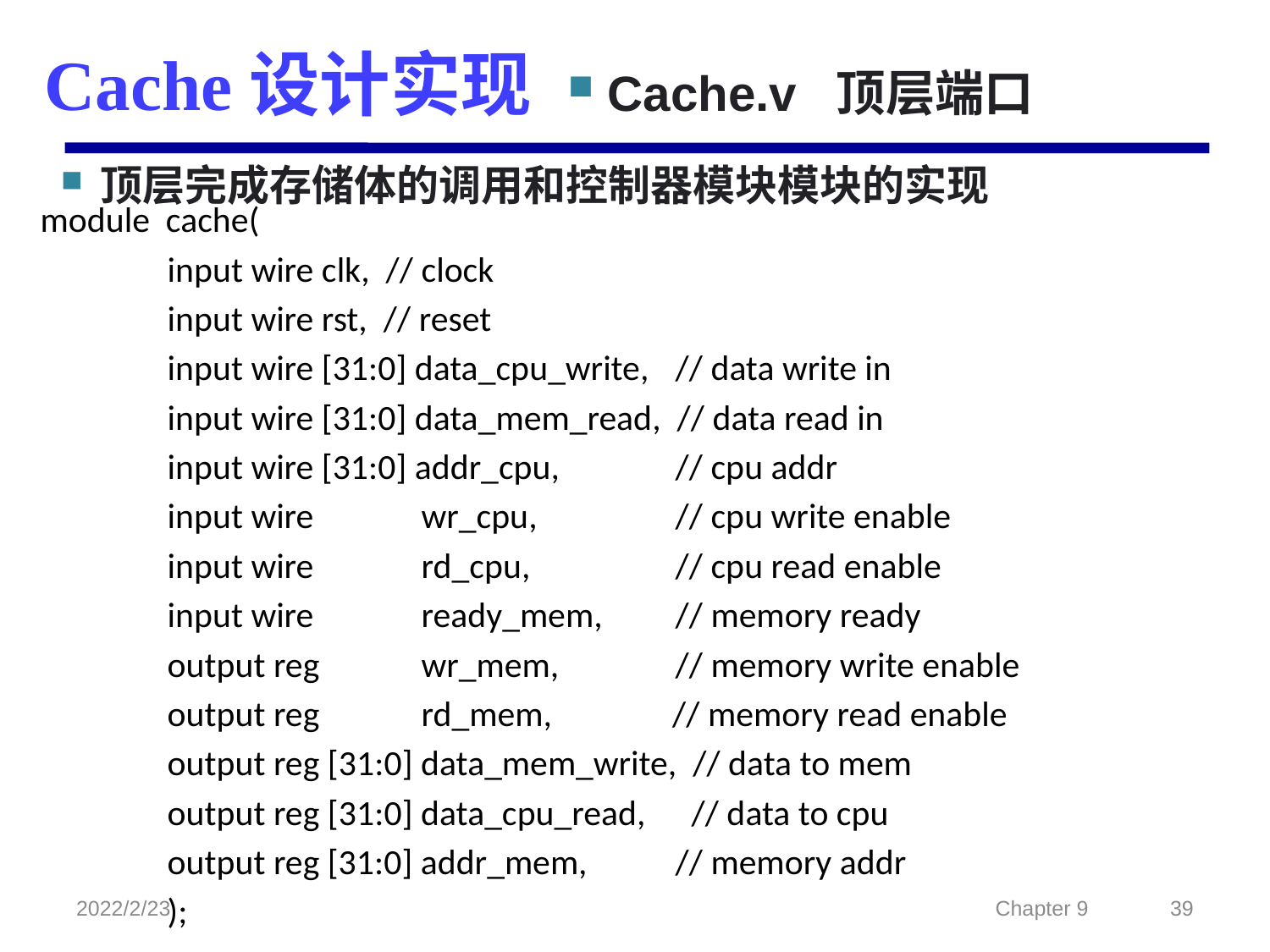

# Cache设计实现
Cache.v  顶层端口
顶层完成存储体的调用和控制器模块模块的实现
module  cache(
	input wire clk,  // clock
	input wire rst,  // reset
	input wire [31:0] data_cpu_write,  	// data write in
	input wire [31:0] data_mem_read,  // data read in
	input wire [31:0] addr_cpu,  	// cpu addr
	input wire  	wr_cpu,  	// cpu write enable
	input wire  	rd_cpu,  		// cpu read enable
	input wire  	ready_mem,  	// memory ready
	output reg 	wr_mem,  	// memory write enable
	output reg 	rd_mem,               // memory read enable
	output reg [31:0] data_mem_write,  // data to mem
	output reg [31:0] data_cpu_read,  	  // data to cpu
	output reg [31:0] addr_mem,  	// memory addr
	);

2022/2/23
Chapter 9
39